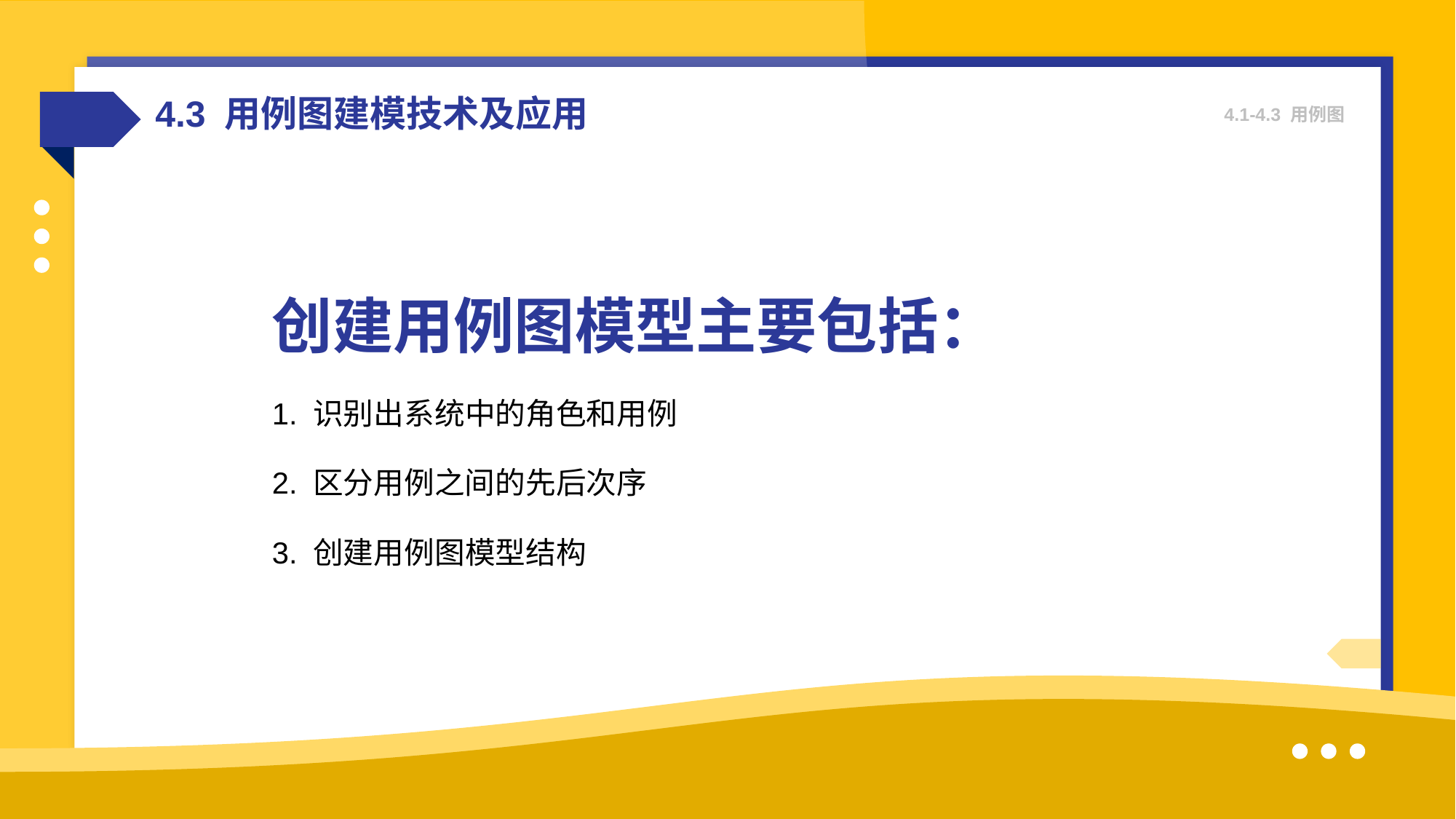

4.3 用例图建模技术及应用
4.1-4.3 用例图
创建用例图模型主要包括：
1. 识别出系统中的角色和用例
2. 区分用例之间的先后次序
3. 创建用例图模型结构